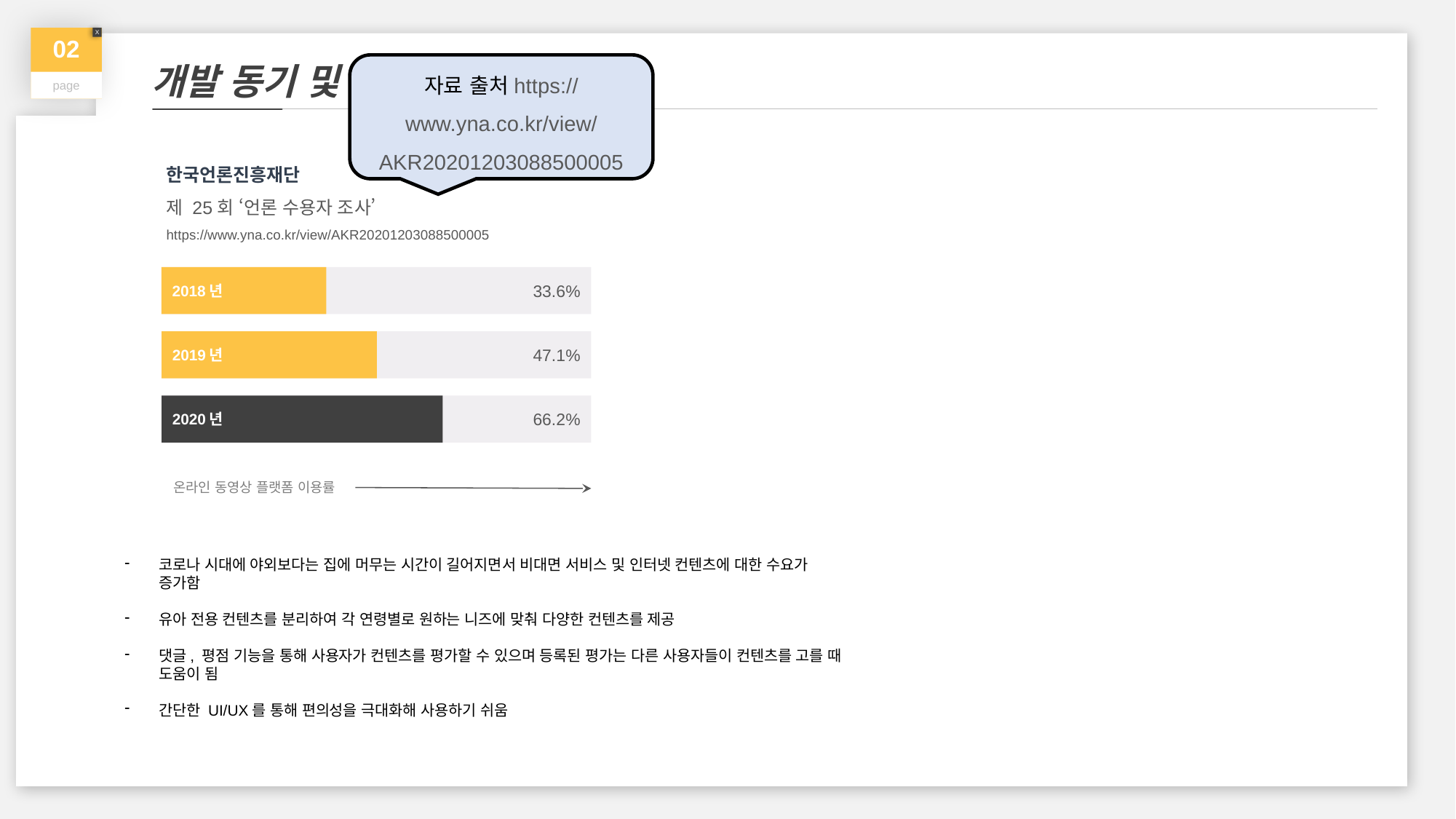

02
page
X
개발 동기 및 목적

자료 출처https://www.yna.co.kr/view/AKR20201203088500005
한국언론진흥재단
제 25회 ‘언론 수용자 조사’
https://www.yna.co.kr/view/AKR20201203088500005
2018년
33.6%
2019년
47.1%
2020년
66.2%
온라인 동영상 플랫폼 이용률
코로나 시대에 야외보다는 집에 머무는 시간이 길어지면서 비대면 서비스 및 인터넷 컨텐츠에 대한 수요가 증가함

유아 전용 컨텐츠를 분리하여 각 연령별로 원하는 니즈에 맞춰 다양한 컨텐츠를 제공

댓글, 평점 기능을 통해 사용자가 컨텐츠를 평가할 수 있으며 등록된 평가는 다른 사용자들이 컨텐츠를 고를 때 도움이 됨

간단한 UI/UX를 통해 편의성을 극대화해 사용하기 쉬움